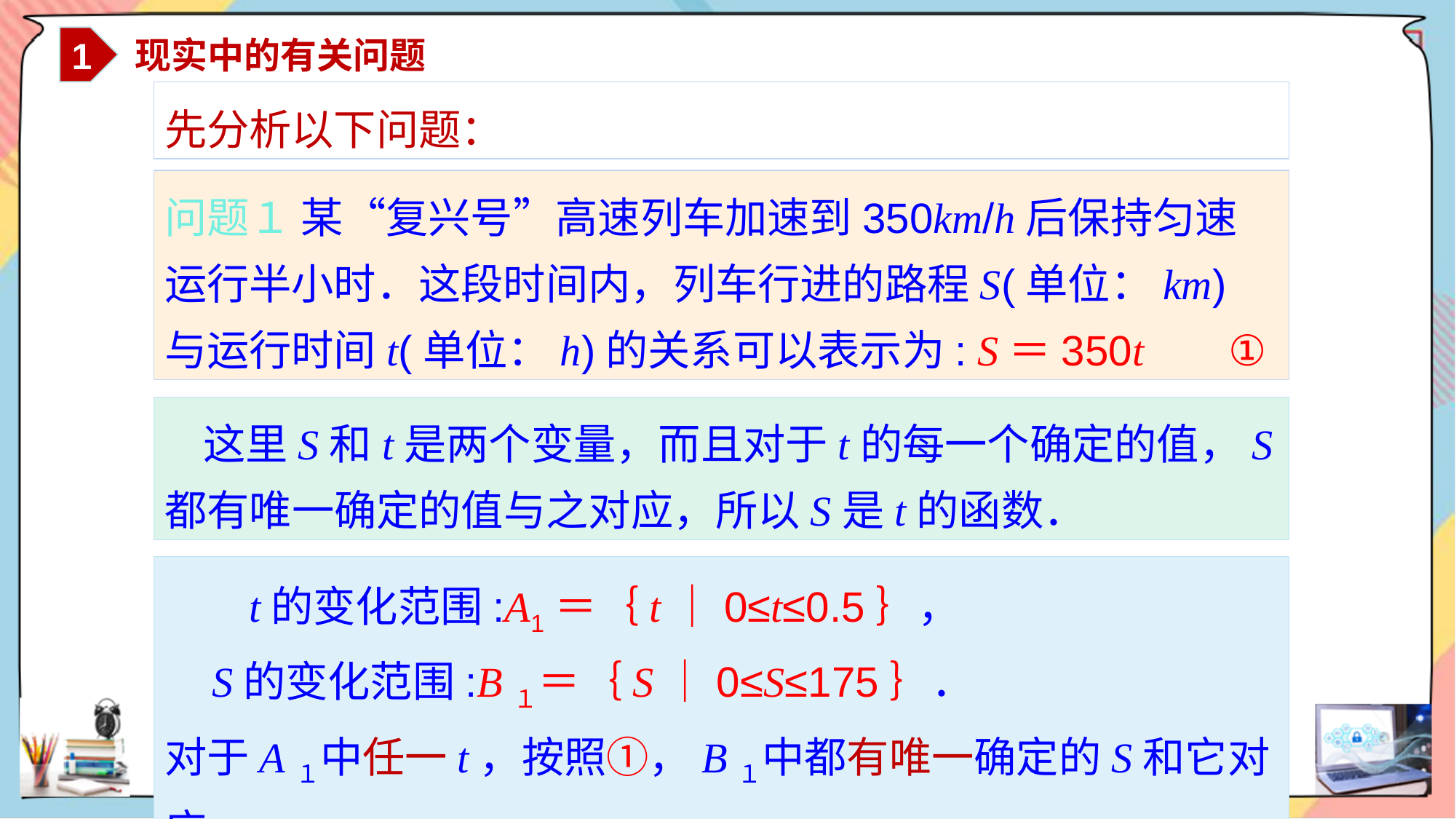

1
 现实中的有关问题
先分析以下问题：
问题１ 某“复兴号”高速列车加速到350km/h后保持匀速运行半小时．这段时间内，列车行进的路程S(单位：km)与运行时间t(单位：h)的关系可以表示为: S＝350t        ①
   这里S和t是两个变量，而且对于t的每一个确定的值，S都有唯一确定的值与之对应，所以S是t的函数．
        t的变化范围:A1＝｛t｜0≤t≤0.5｝，
    S的变化范围:B１＝｛S｜0≤S≤175｝．
对于A１中任一t，按照①，B１中都有唯一确定的S和它对应.